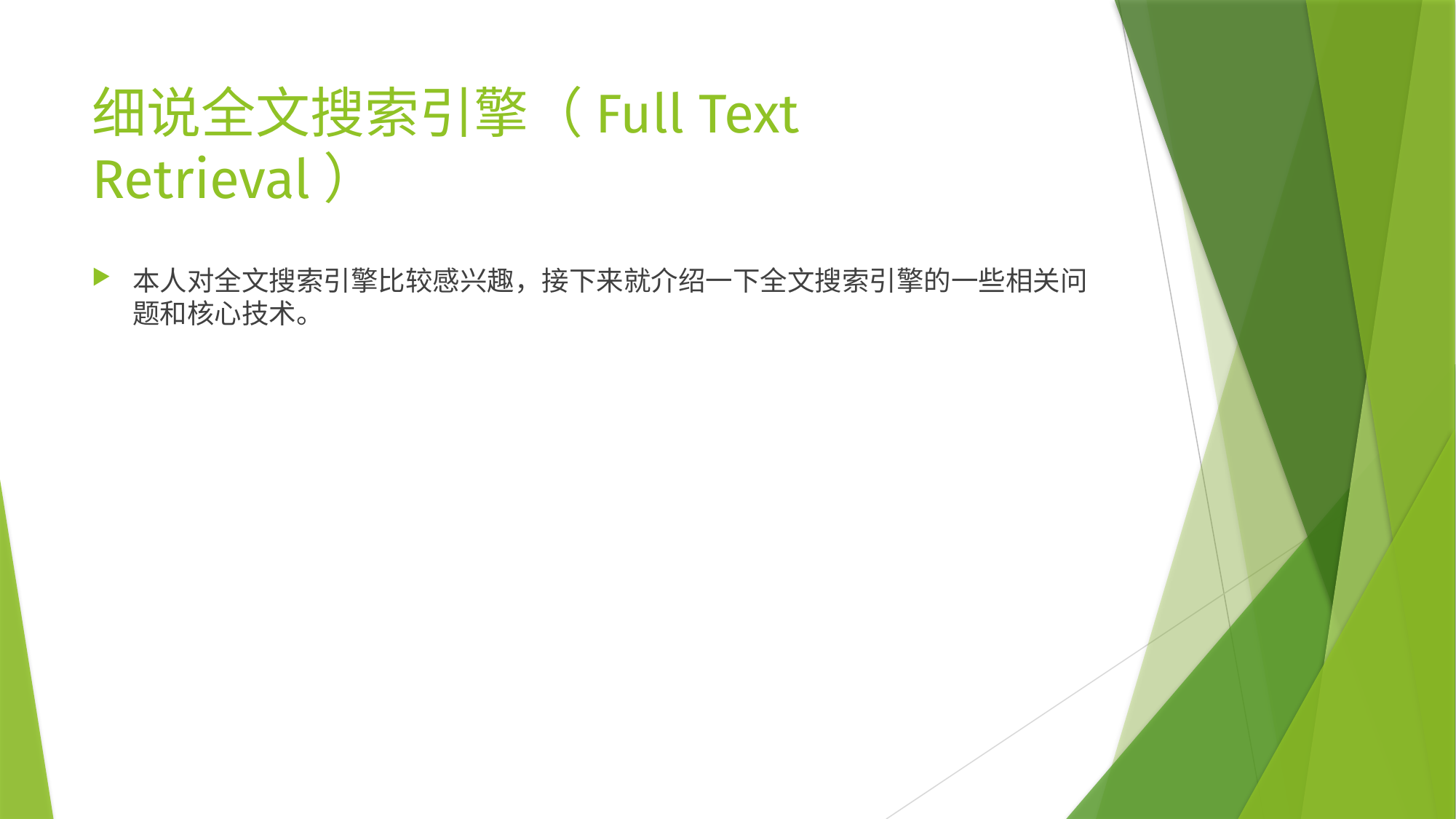

# 细说全文搜索引擎（Full Text Retrieval）
本人对全文搜索引擎比较感兴趣，接下来就介绍一下全文搜索引擎的一些相关问题和核心技术。